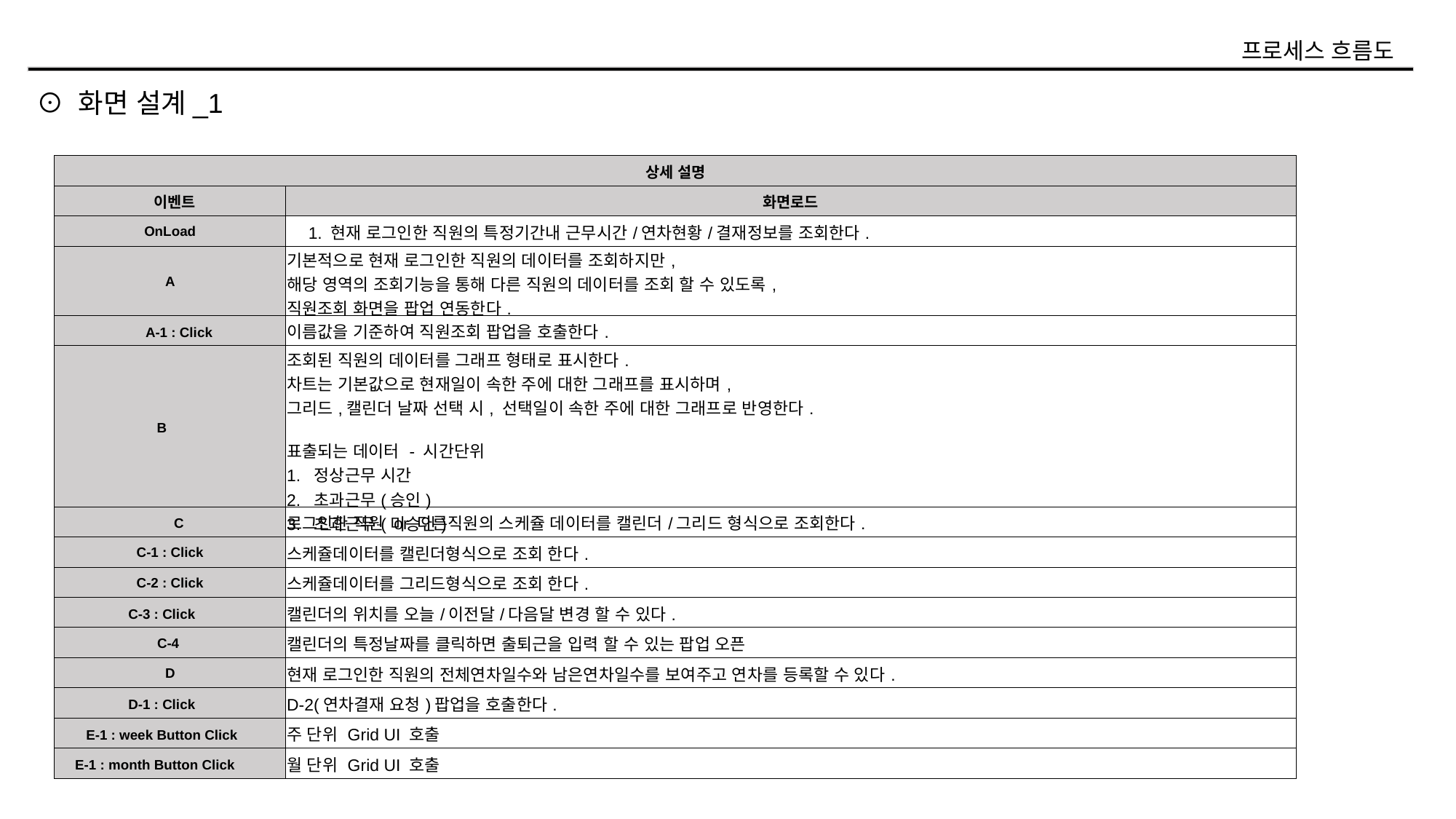

프로세스 흐름도

⊙ 화면 설계_1
| 상세 설명 |  |
| --- | --- |
| 이벤트 | 화면로드 |
| OnLoad | 1. 현재 로그인한 직원의 특정기간내 근무시간/연차현황/결재정보를 조회한다. |
| A | 기본적으로 현재 로그인한 직원의 데이터를 조회하지만, 해당 영역의 조회기능을 통해 다른 직원의 데이터를 조회 할 수 있도록, 직원조회 화면을 팝업 연동한다. |
| A-1 : Click | 이름값을 기준하여 직원조회 팝업을 호출한다. |
| B | 조회된 직원의 데이터를 그래프 형태로 표시한다. 차트는 기본값으로 현재일이 속한 주에 대한 그래프를 표시하며, 그리드,캘린더 날짜 선택 시, 선택일이 속한 주에 대한 그래프로 반영한다. 표출되는 데이터 - 시간단위 정상근무 시간 초과근무(승인) 초과근무(미승인) |
| C | 로그인한 직원 or 다른직원의 스케쥴 데이터를 캘린더/그리드 형식으로 조회한다. |
| C-1 : Click | 스케쥴데이터를 캘린더형식으로 조회 한다. |
| C-2 : Click | 스케쥴데이터를 그리드형식으로 조회 한다. |
| C-3 : Click | 캘린더의 위치를 오늘/이전달/다음달 변경 할 수 있다. |
| C-4 | 캘린더의 특정날짜를 클릭하면 출퇴근을 입력 할 수 있는 팝업 오픈 |
| D | 현재 로그인한 직원의 전체연차일수와 남은연차일수를 보여주고 연차를 등록할 수 있다. |
| D-1 : Click | D-2(연차결재 요청)팝업을 호출한다. |
| E-1 : week Button Click | 주 단위 Grid UI 호출 |
| E-1 : month Button Click | 월 단위 Grid UI 호출 |